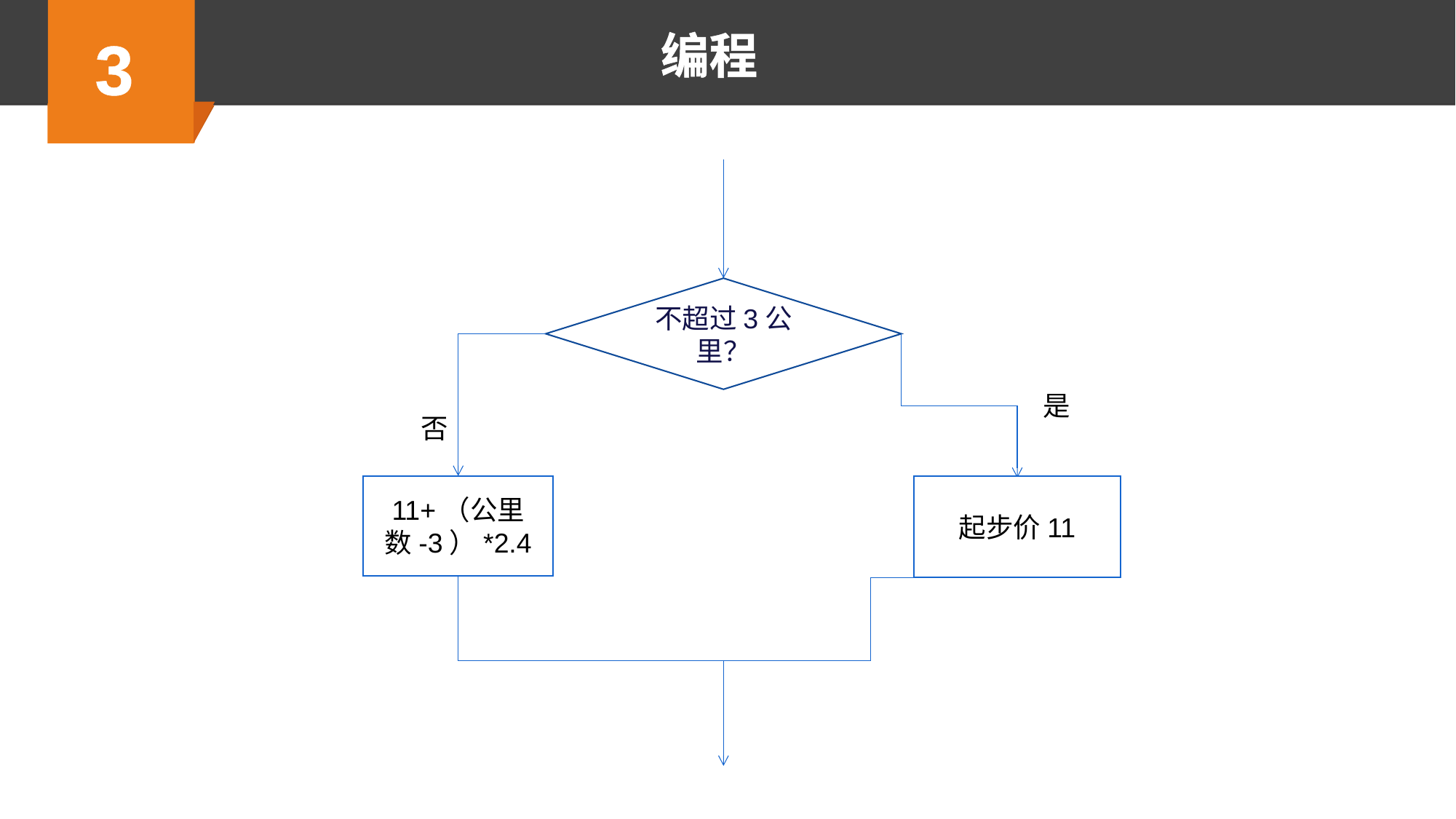

3
编程
不超过3公里？
是
起步价11
否
11+（公里数-3）*2.4